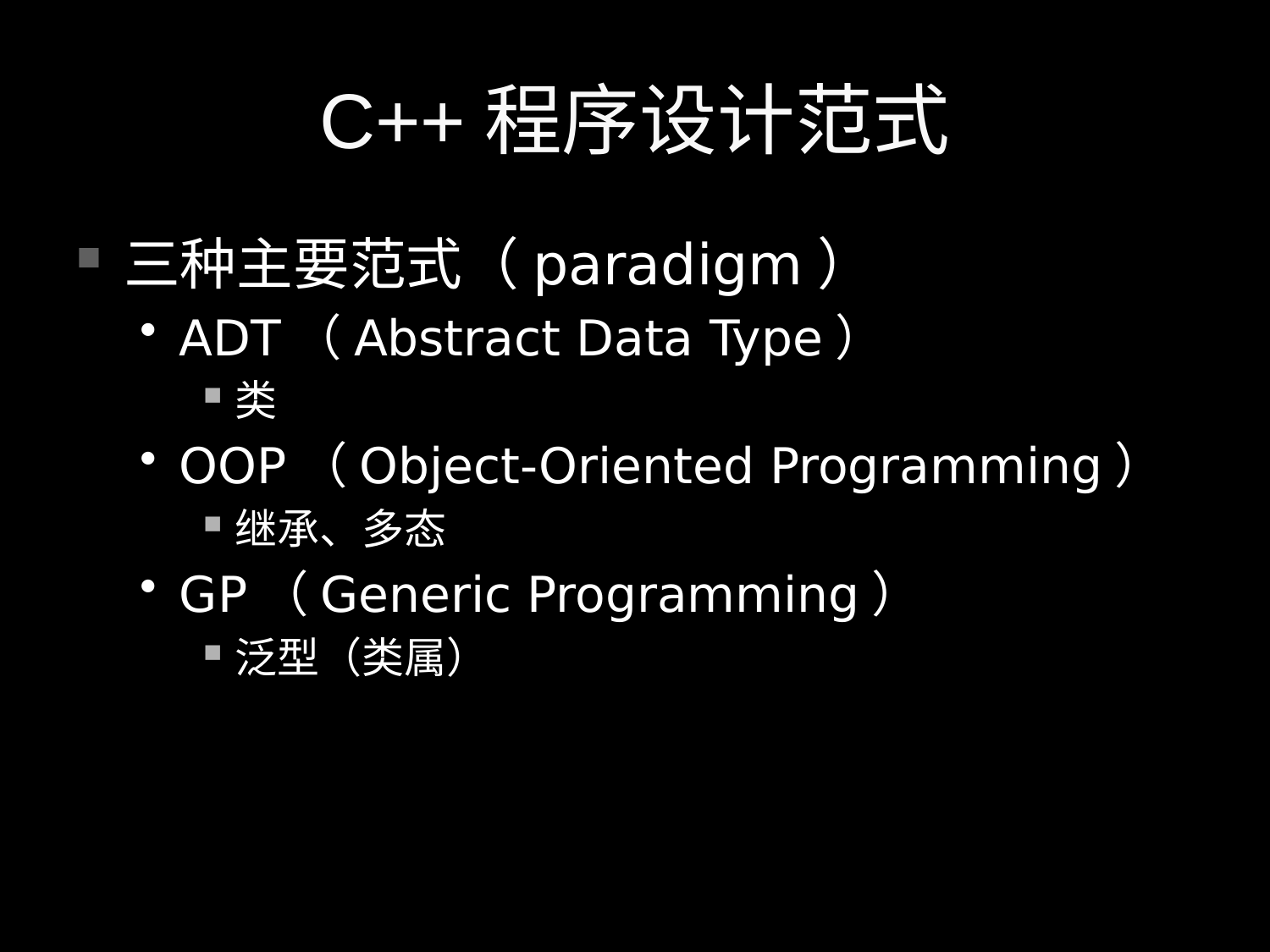

# C++程序设计范式
三种主要范式（paradigm）
ADT（Abstract Data Type）
类
OOP（Object-Oriented Programming）
继承、多态
GP（Generic Programming）
泛型（类属）